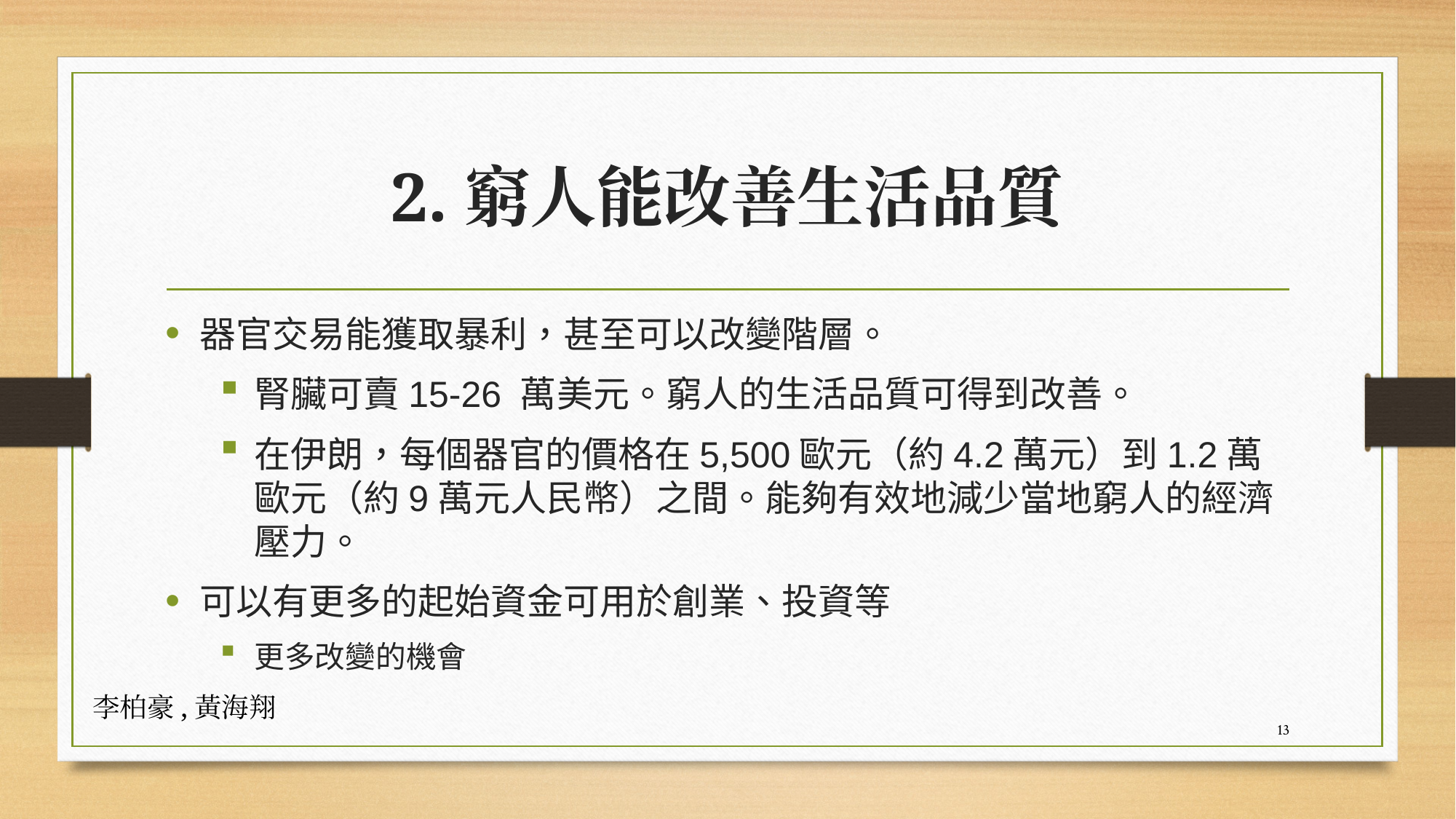

# 2.窮人能改善生活品質
器官交易能獲取暴利，甚至可以改變階層。
腎臟可賣15-26 萬美元。窮人的生活品質可得到改善。
在伊朗，每個器官的價格在5,500歐元（約4.2萬元）到1.2萬歐元（約9萬元人民幣）之間。能夠有效地減少當地窮人的經濟壓力。
可以有更多的起始資金可用於創業、投資等
更多改變的機會
李柏豪,黃海翔
13